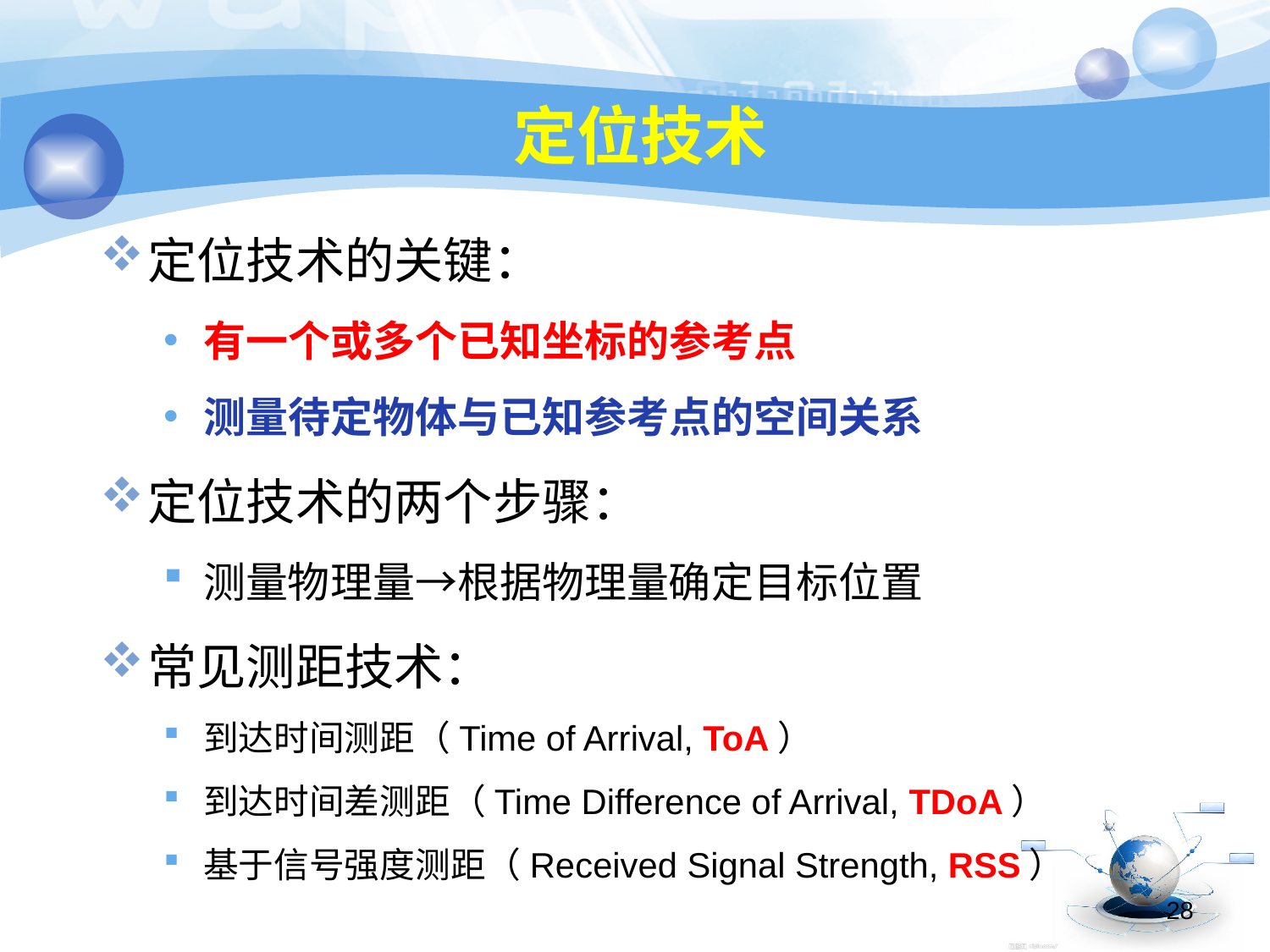

# 定位技术
定位技术的关键：
有一个或多个已知坐标的参考点
测量待定物体与已知参考点的空间关系
定位技术的两个步骤：
测量物理量→根据物理量确定目标位置
常见测距技术：
到达时间测距（Time of Arrival, ToA）
到达时间差测距（Time Difference of Arrival, TDoA）
基于信号强度测距（Received Signal Strength, RSS）

28